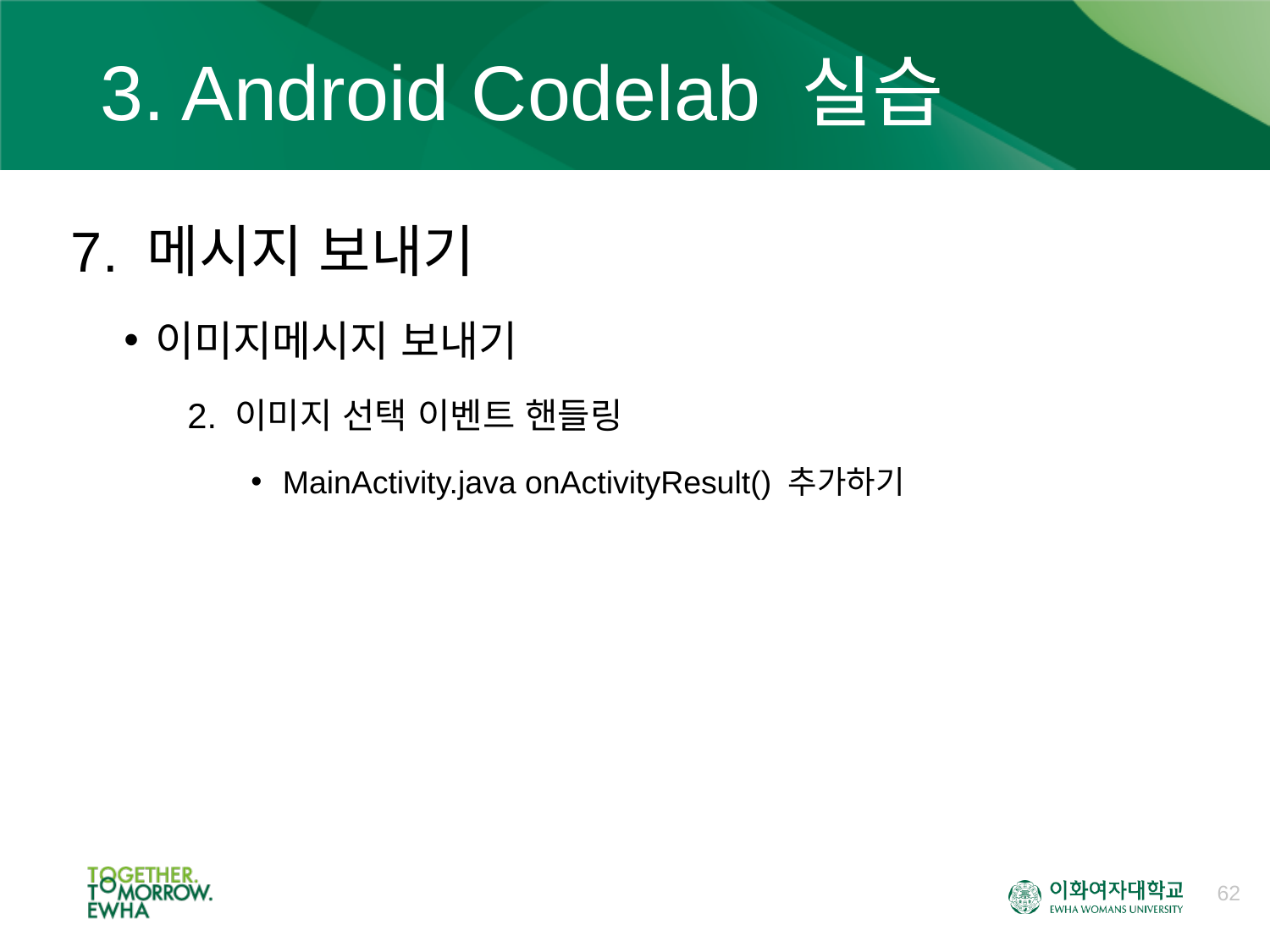

# 3. Android Codelab 실습
7. 메시지 보내기
이미지메시지 보내기
2. 이미지 선택 이벤트 핸들링
MainActivity.java onActivityResult() 추가하기
62